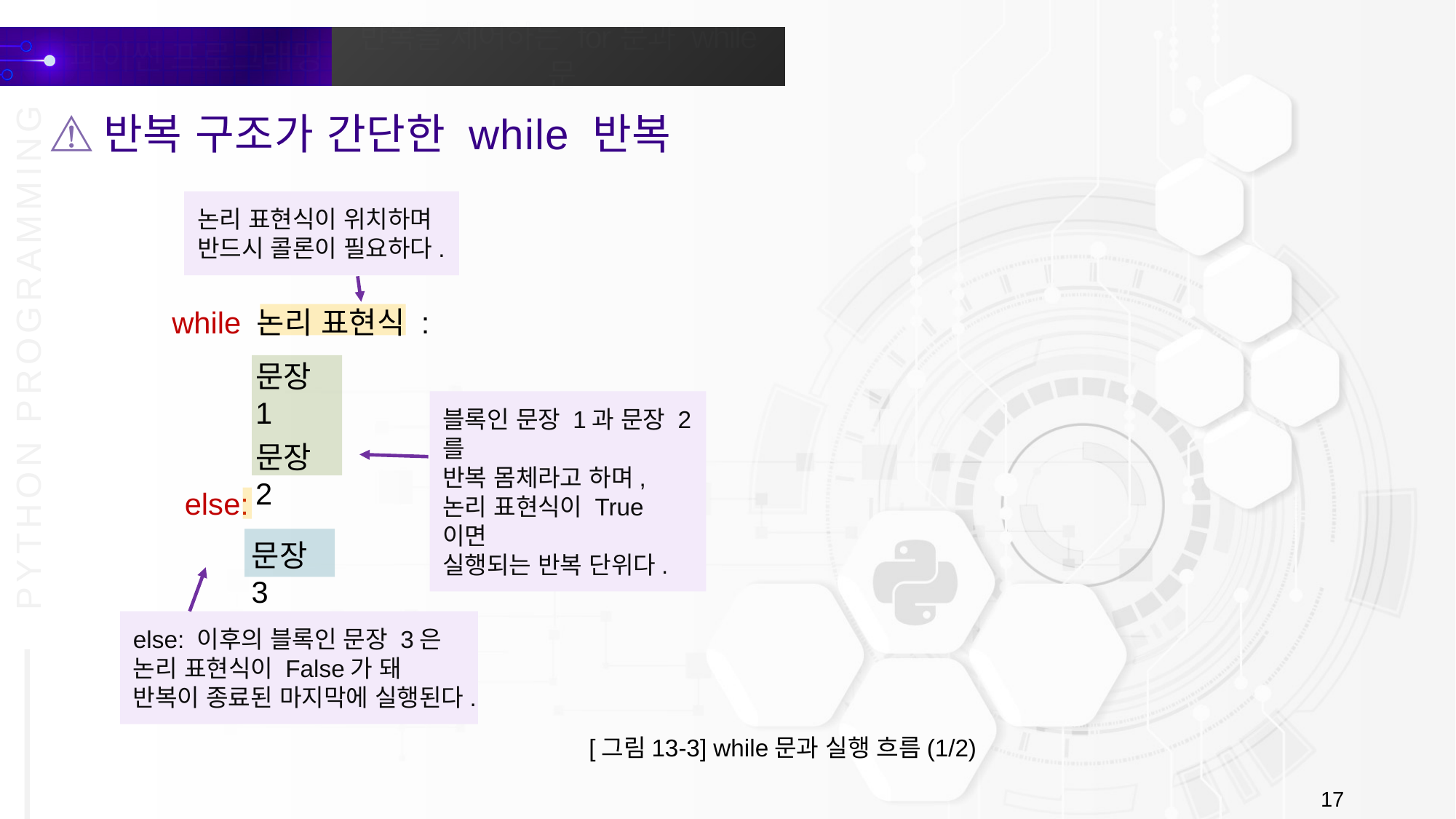

반복 구조가 간단한 while 반복
논리 표현식이 위치하며
반드시 콜론이 필요하다.
while 논리 표현식 :

문장 1

블록인 문장 1과 문장 2를
반복 몸체라고 하며,
논리 표현식이 True이면
실행되는 반복 단위다.
문장 2
else:

문장 3
else: 이후의 블록인 문장 3은
논리 표현식이 False가 돼
반복이 종료된 마지막에 실행된다.
[그림13-3] while문과 실행 흐름(1/2)
17